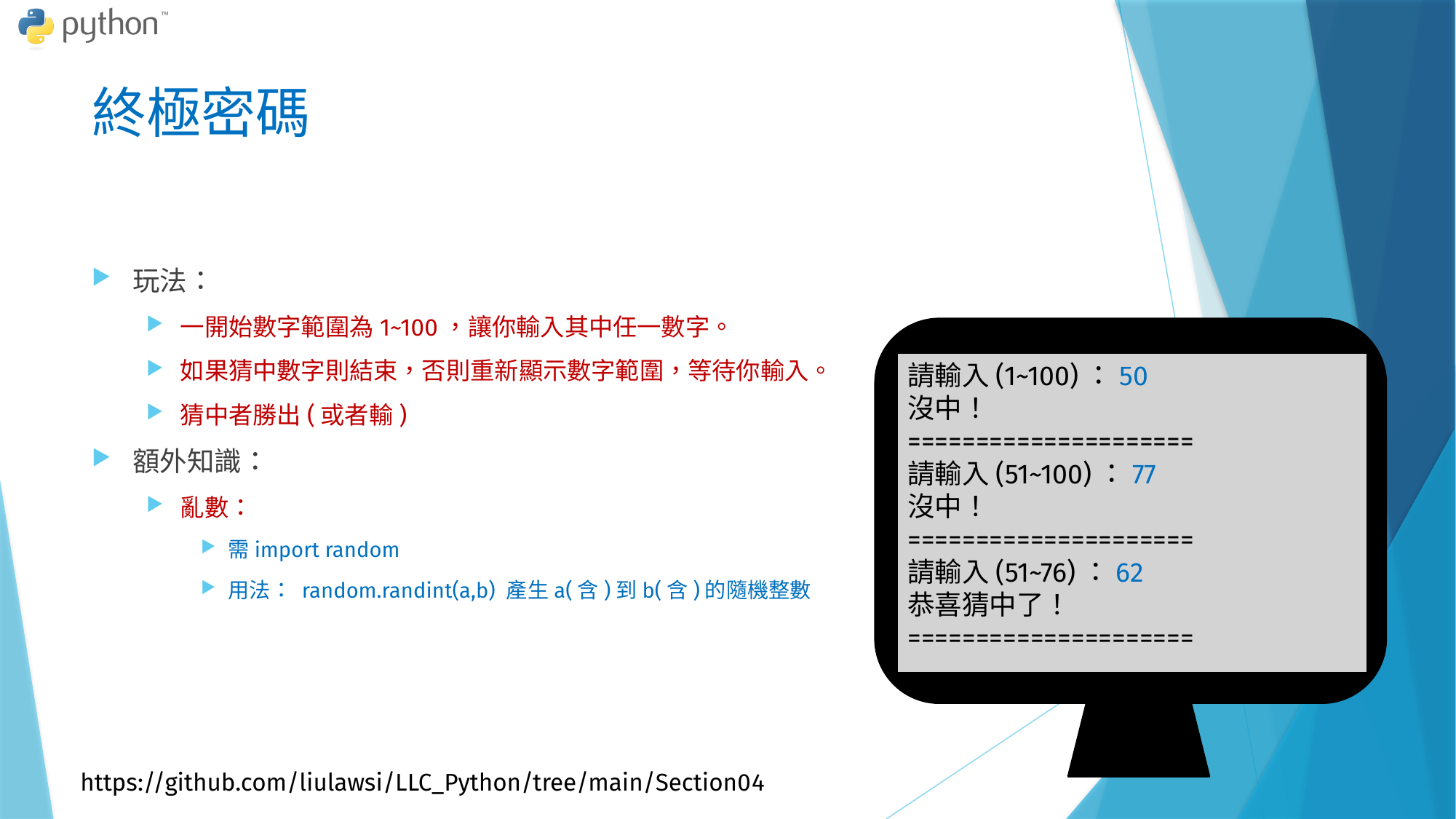

# 終極密碼
玩法：
一開始數字範圍為1~100，讓你輸入其中任一數字。
如果猜中數字則結束，否則重新顯示數字範圍，等待你輸入。
猜中者勝出(或者輸)
額外知識：
亂數：
需import random
用法： random.randint(a,b) 產生a(含)到b(含)的隨機整數

請輸入(1~100)：50
沒中！
=====================
請輸入(51~100)：77
沒中！
=====================
請輸入(51~76)：62
恭喜猜中了！
=====================